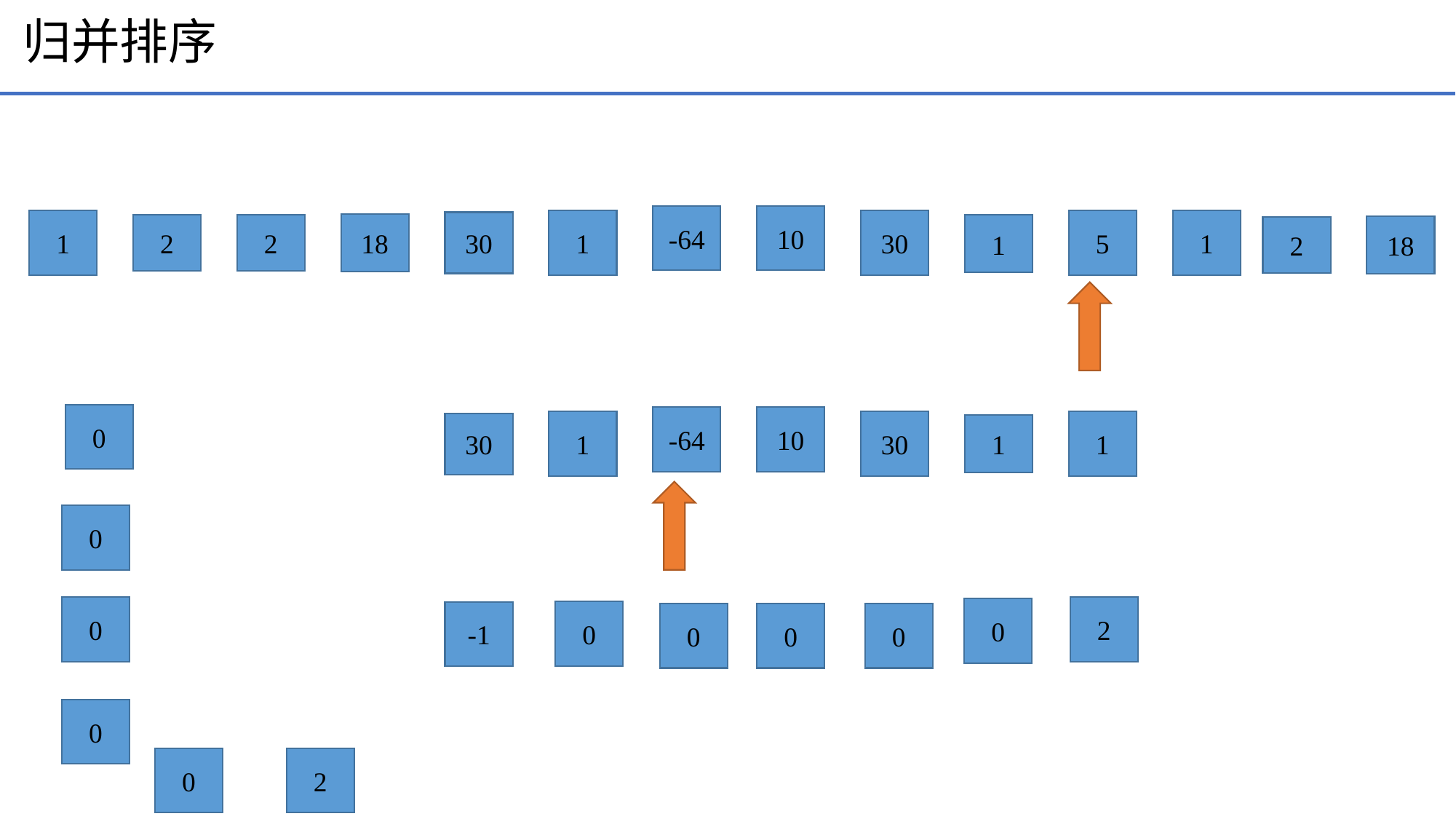

# 归并排序
-64
10
1
1
30
5
1
30
18
2
2
1
18
2

0
-64
10
1
30
1
30
1

0
0
2
0
0
-1
0
0
0
0
0
2